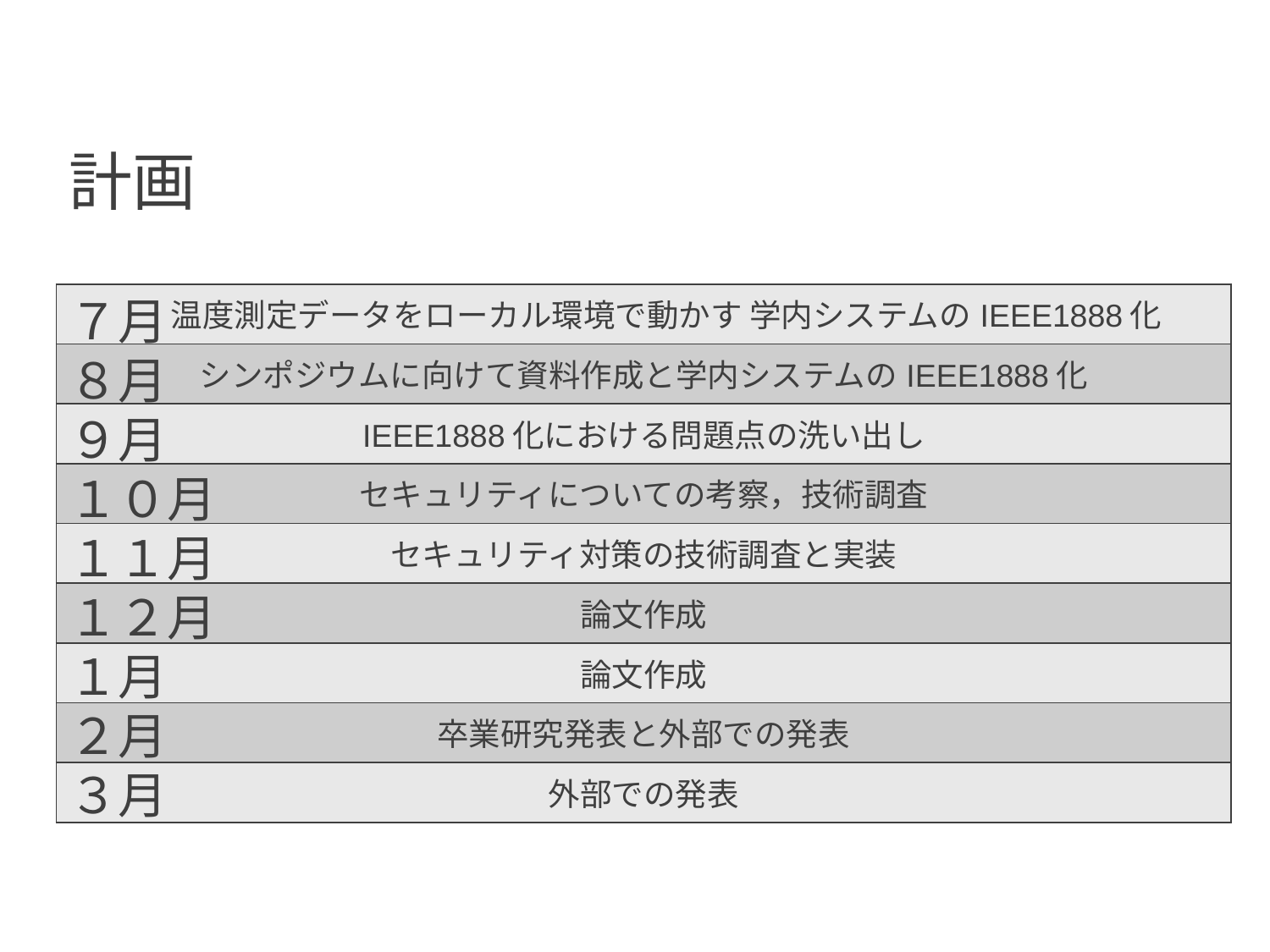

計画
| 温度測定データをローカル環境で動かす 学内システムのIEEE1888化 |
| --- |
| シンポジウムに向けて資料作成と学内システムのIEEE1888化 |
| IEEE1888化における問題点の洗い出し |
| セキュリティについての考察，技術調査 |
| セキュリティ対策の技術調査と実装 |
| 論文作成 |
| 論文作成 |
| 卒業研究発表と外部での発表 |
| 外部での発表 |
７月
８月
９月
１０月
１１月
１２月
１月
２月
３月

|  |
| --- |